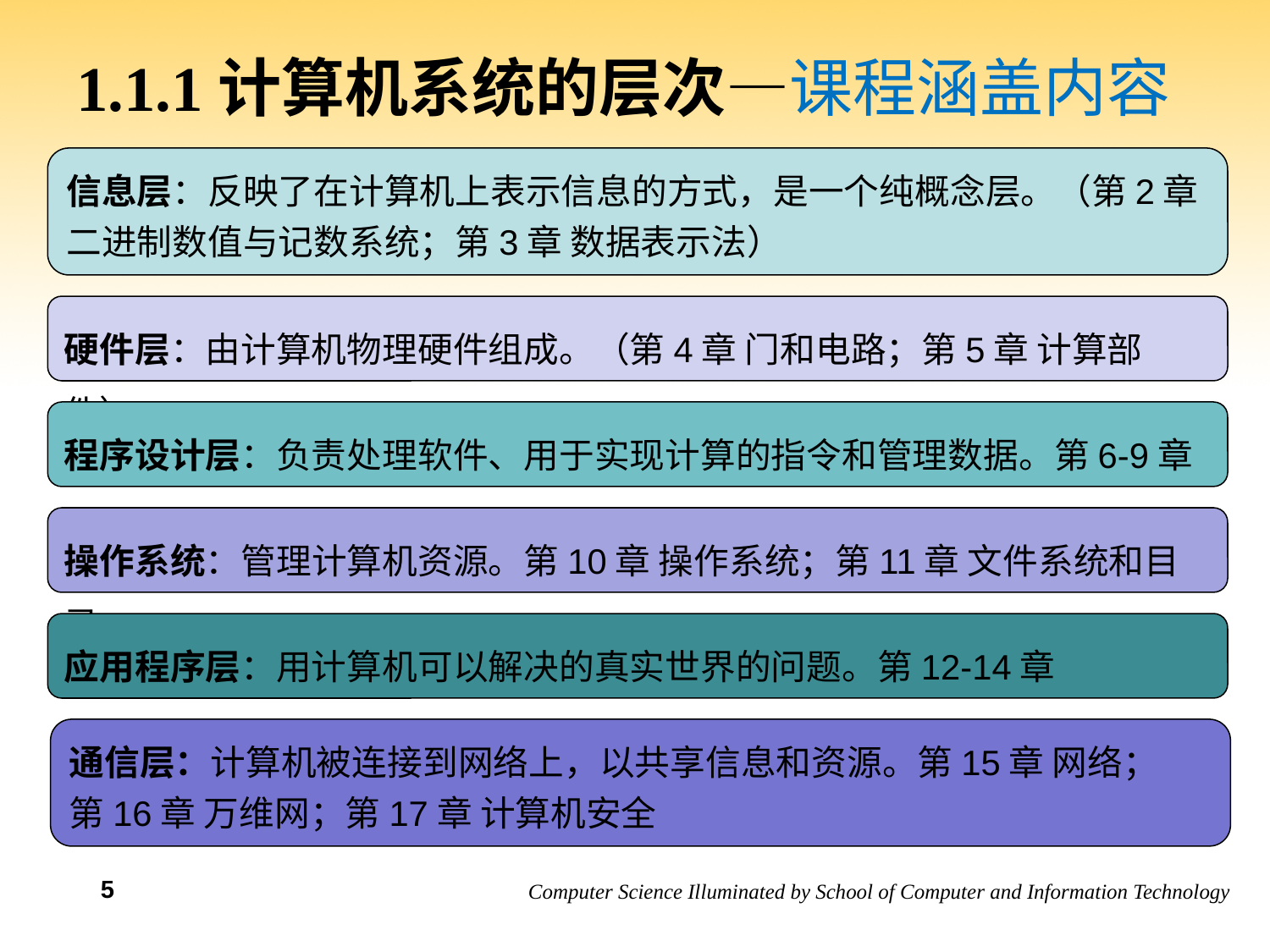

# 1.1.1计算机系统的层次—课程涵盖内容
信息层：反映了在计算机上表示信息的方式，是一个纯概念层。（第2章 二进制数值与记数系统；第3章 数据表示法）
硬件层：由计算机物理硬件组成。（第4章 门和电路；第5章 计算部件）
程序设计层：负责处理软件、用于实现计算的指令和管理数据。第6-9章
操作系统：管理计算机资源。第10章 操作系统；第11章 文件系统和目录
应用程序层：用计算机可以解决的真实世界的问题。第12-14章
通信层：计算机被连接到网络上，以共享信息和资源。第15章 网络；
第16章 万维网；第17章 计算机安全
5
4